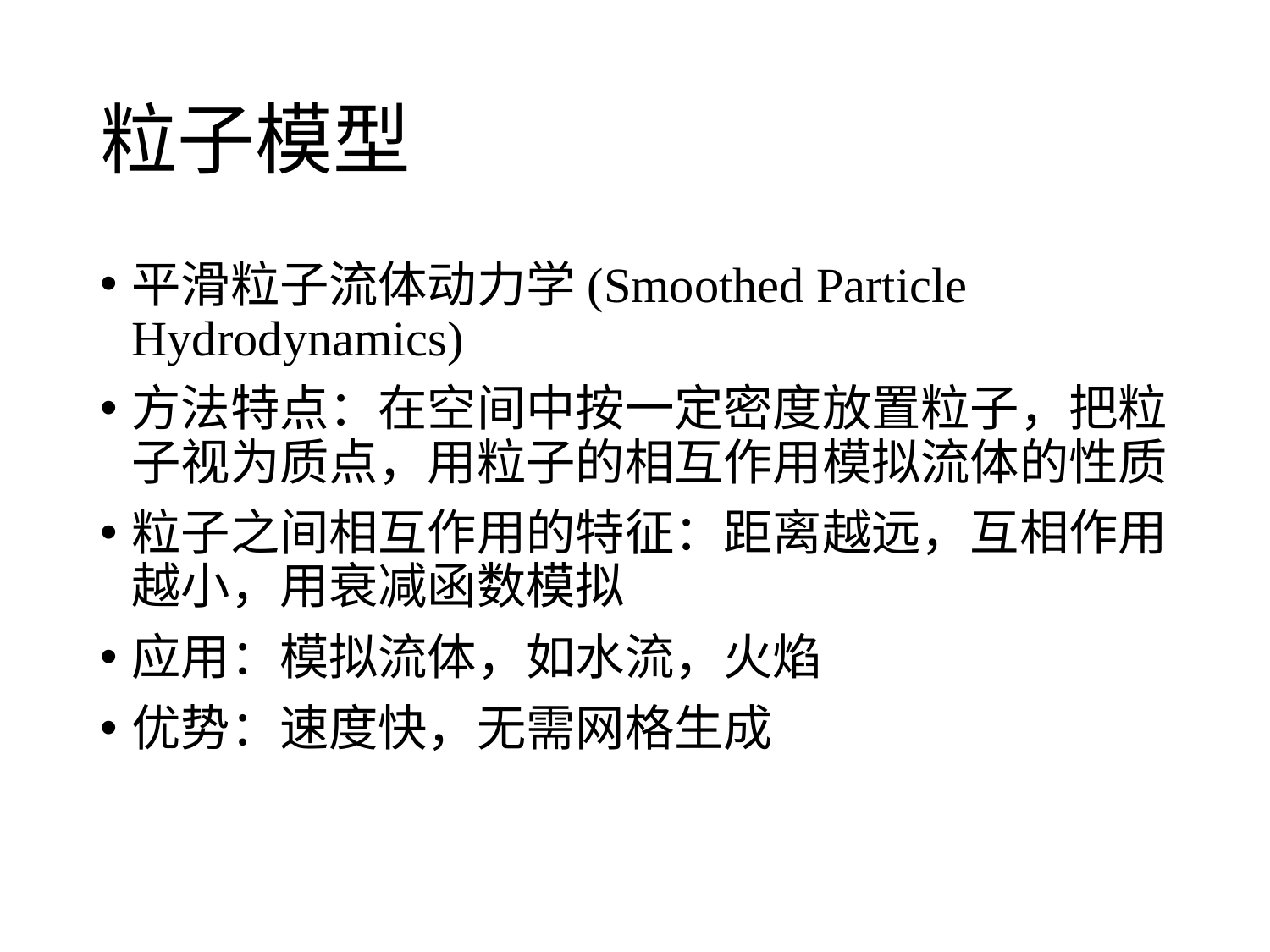

# 粒子模型
平滑粒子流体动力学(Smoothed Particle Hydrodynamics)
方法特点：在空间中按一定密度放置粒子，把粒子视为质点，用粒子的相互作用模拟流体的性质
粒子之间相互作用的特征：距离越远，互相作用越小，用衰减函数模拟
应用：模拟流体，如水流，火焰
优势：速度快，无需网格生成